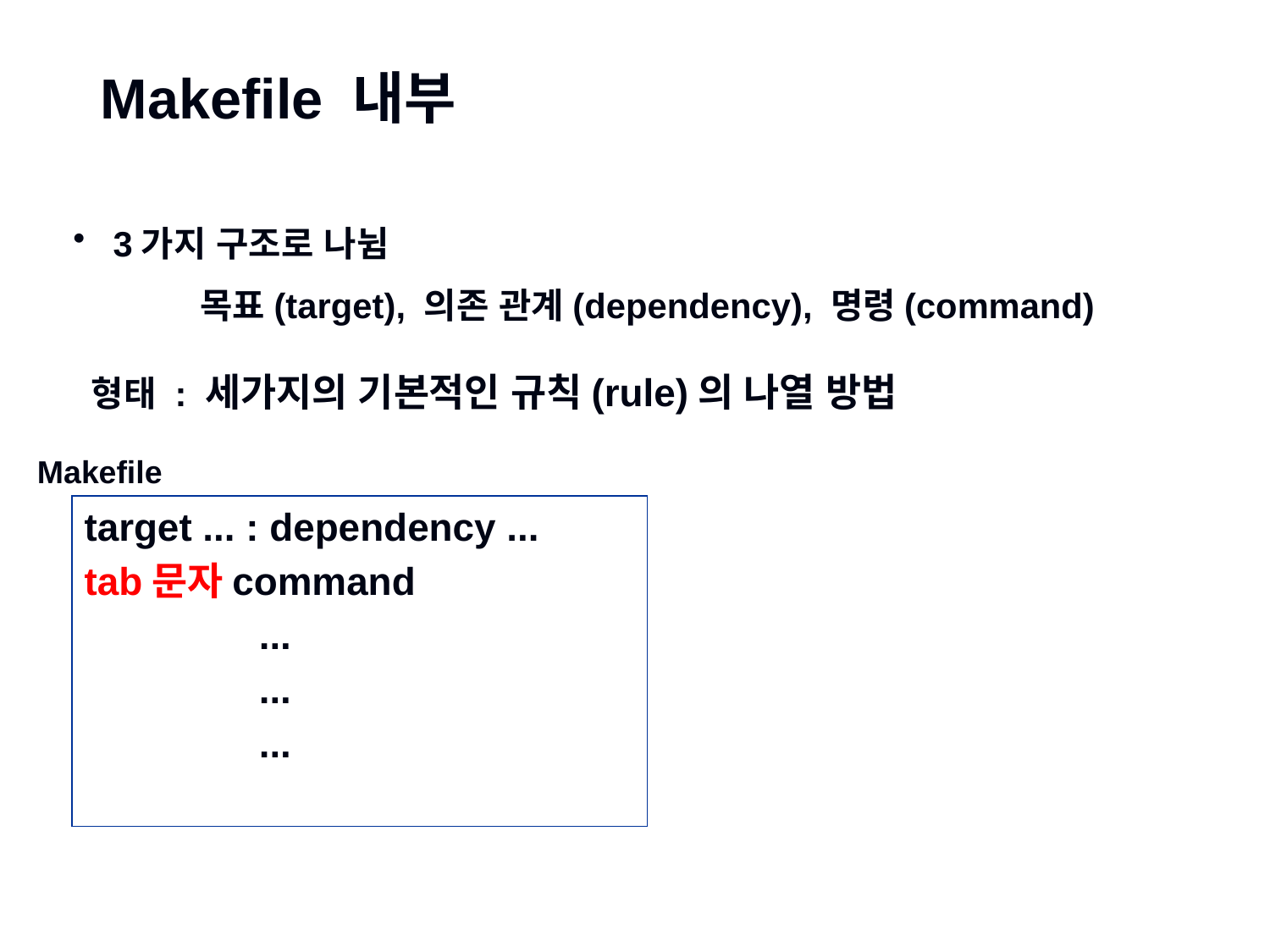

Makefile 내부
 3가지 구조로 나뉨
	목표(target), 의존 관계(dependency), 명령(command)
 형태 : 세가지의 기본적인 규칙(rule)의 나열 방법

Makefile
target ... : dependency ...
tab문자command
		...
		...
		...

422